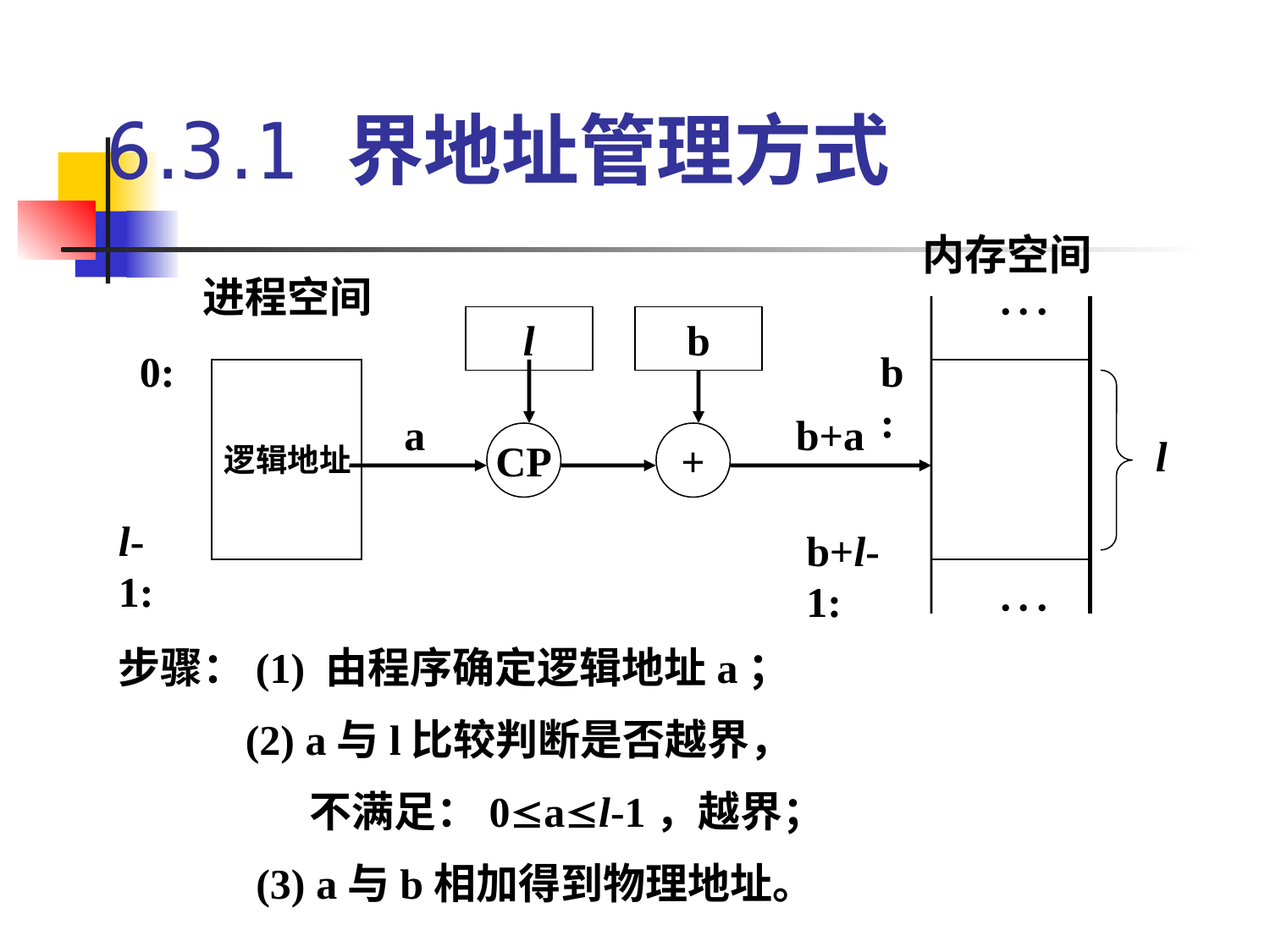

# 6.3.1 界地址管理方式
内存空间
进程空间
...

l
b
0:
b:

a
b+a
CP
+
l
逻辑地址

l-1:
b+l-1:
...
步骤：(1) 由程序确定逻辑地址a；
            (2) a与l比较判断是否越界，
                   不满足：0≤a≤l-1，越界；
             (3) a与b相加得到物理地址。